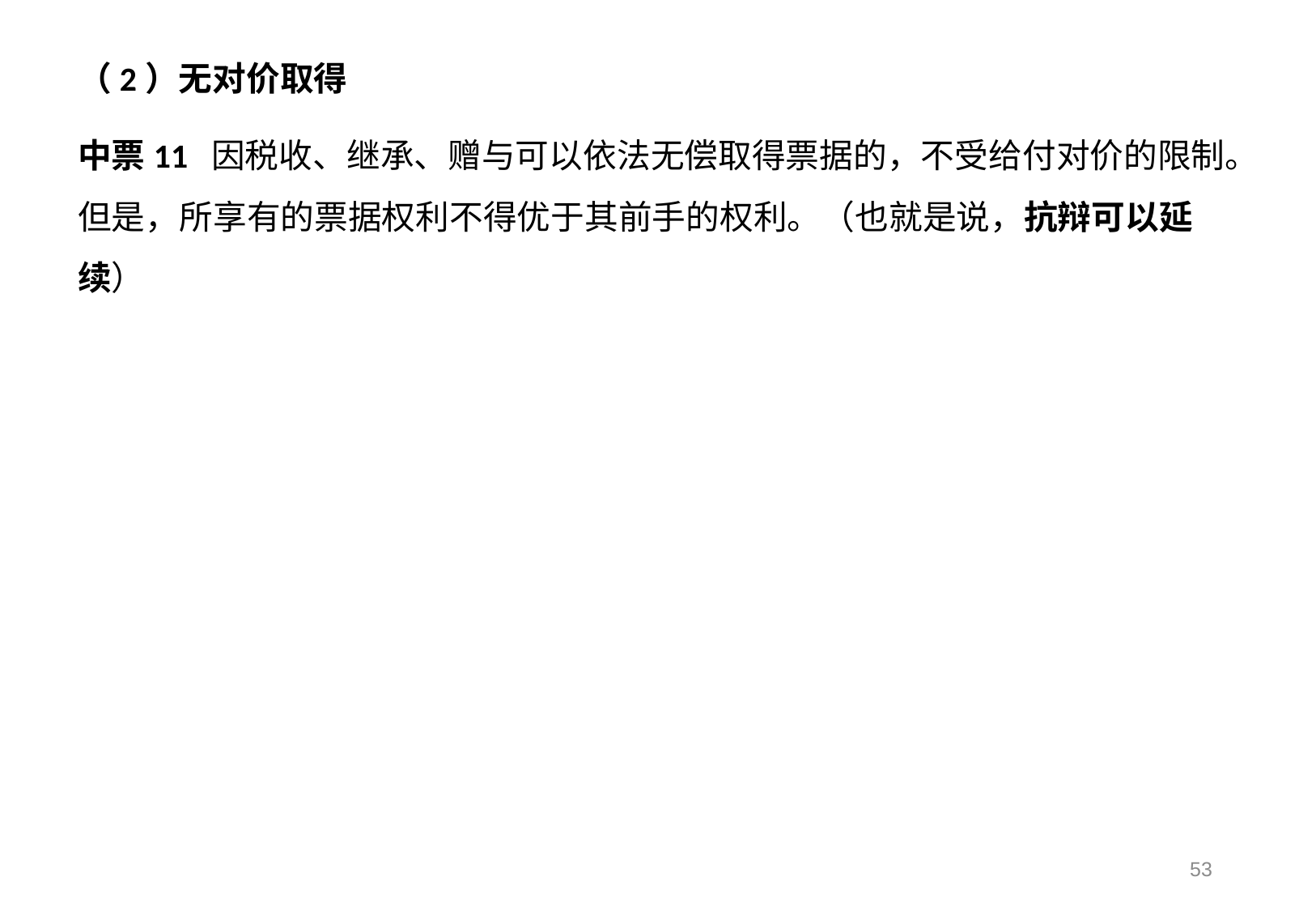

（2）无对价取得
中票11  因税收、继承、赠与可以依法无偿取得票据的，不受给付对价的限制。但是，所享有的票据权利不得优于其前手的权利。（也就是说，抗辩可以延续）

53